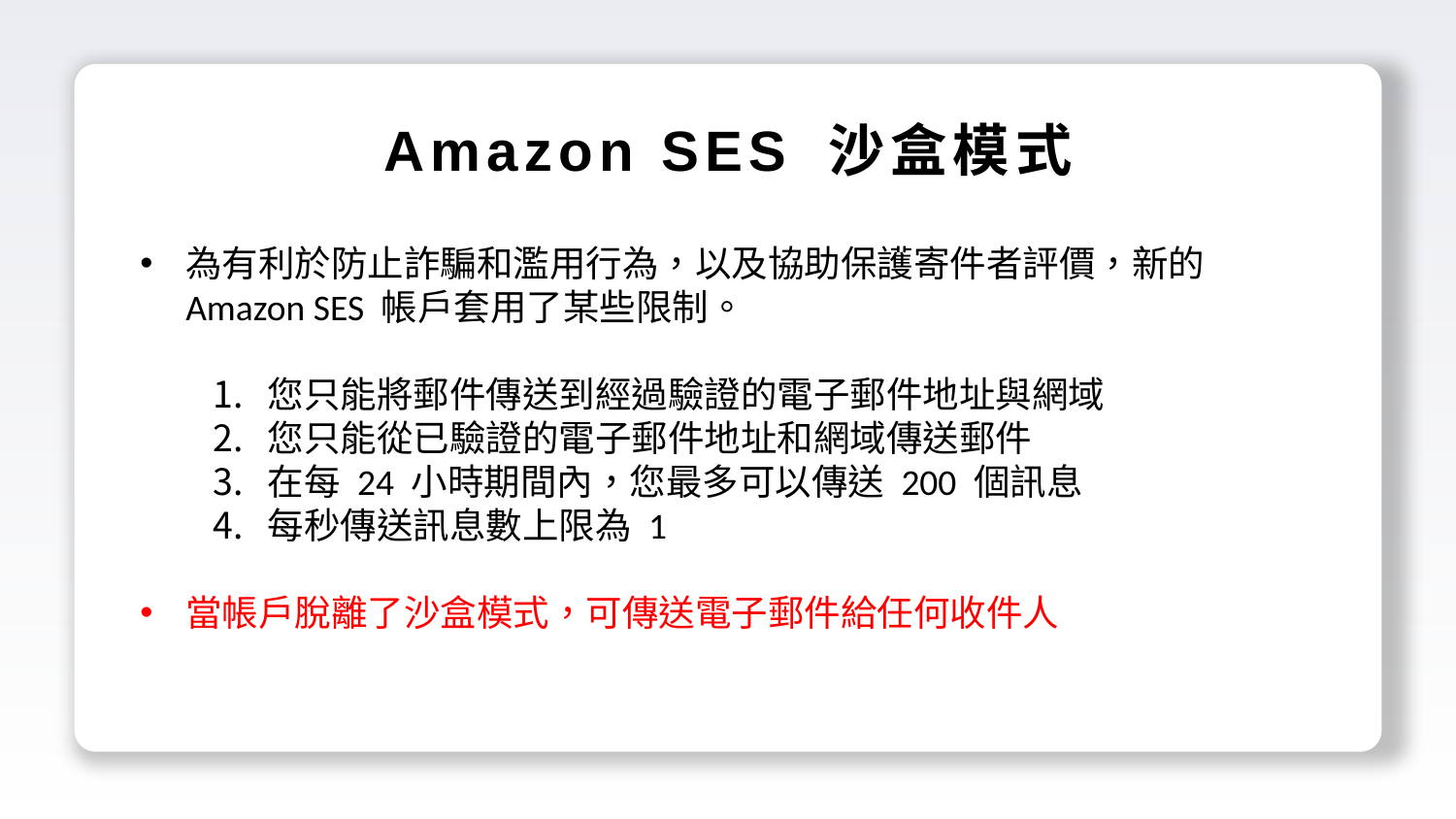

Amazon SES 沙盒模式
為有利於防止詐騙和濫用行為，以及協助保護寄件者評價，新的 Amazon SES 帳戶套用了某些限制。

您只能將郵件傳送到經過驗證的電子郵件地址與網域
您只能從已驗證的電子郵件地址和網域傳送郵件
在每 24 小時期間內，您最多可以傳送 200 個訊息
每秒傳送訊息數上限為 1

當帳戶脫離了沙盒模式，可傳送電子郵件給任何收件人